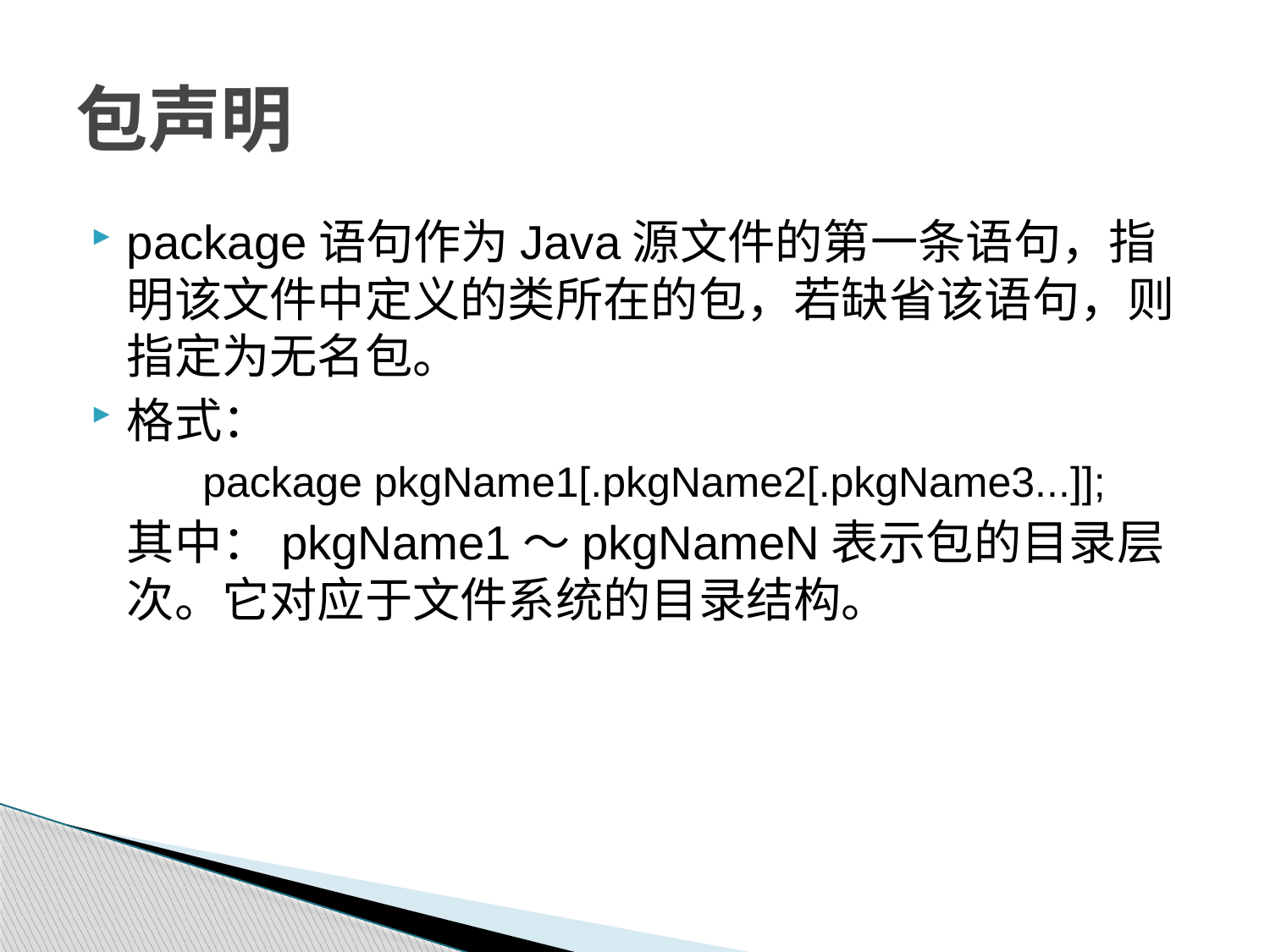

# 包声明
package语句作为Java源文件的第一条语句，指明该文件中定义的类所在的包，若缺省该语句，则指定为无名包。
格式：
  package pkgName1[.pkgName2[.pkgName3...]];
  	其中：pkgName1～pkgNameN表示包的目录层次。它对应于文件系统的目录结构。